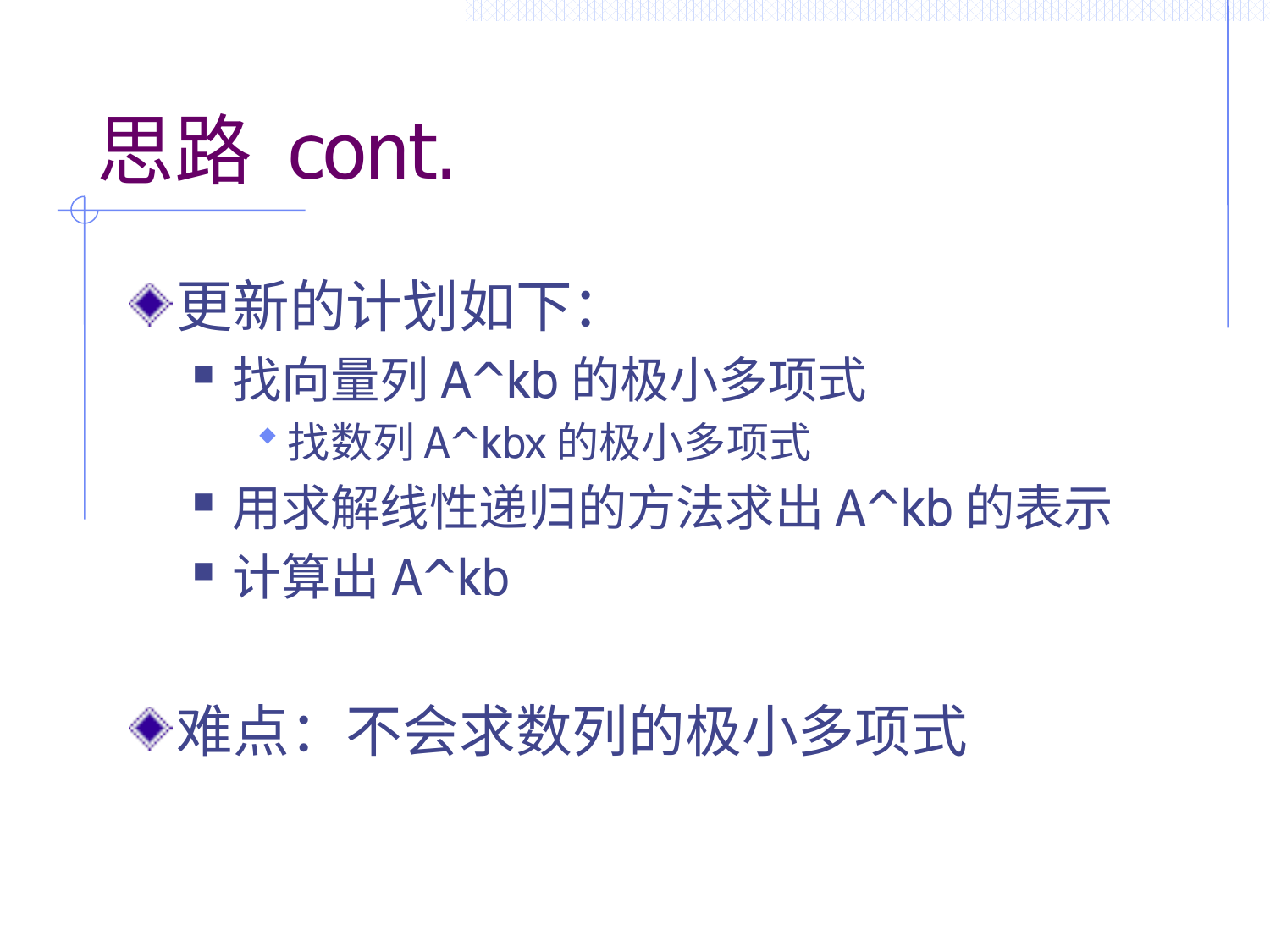

# 思路 cont.
更新的计划如下：
找向量列A^kb的极小多项式
找数列A^kbx的极小多项式
用求解线性递归的方法求出A^kb的表示
计算出A^kb

难点：不会求数列的极小多项式